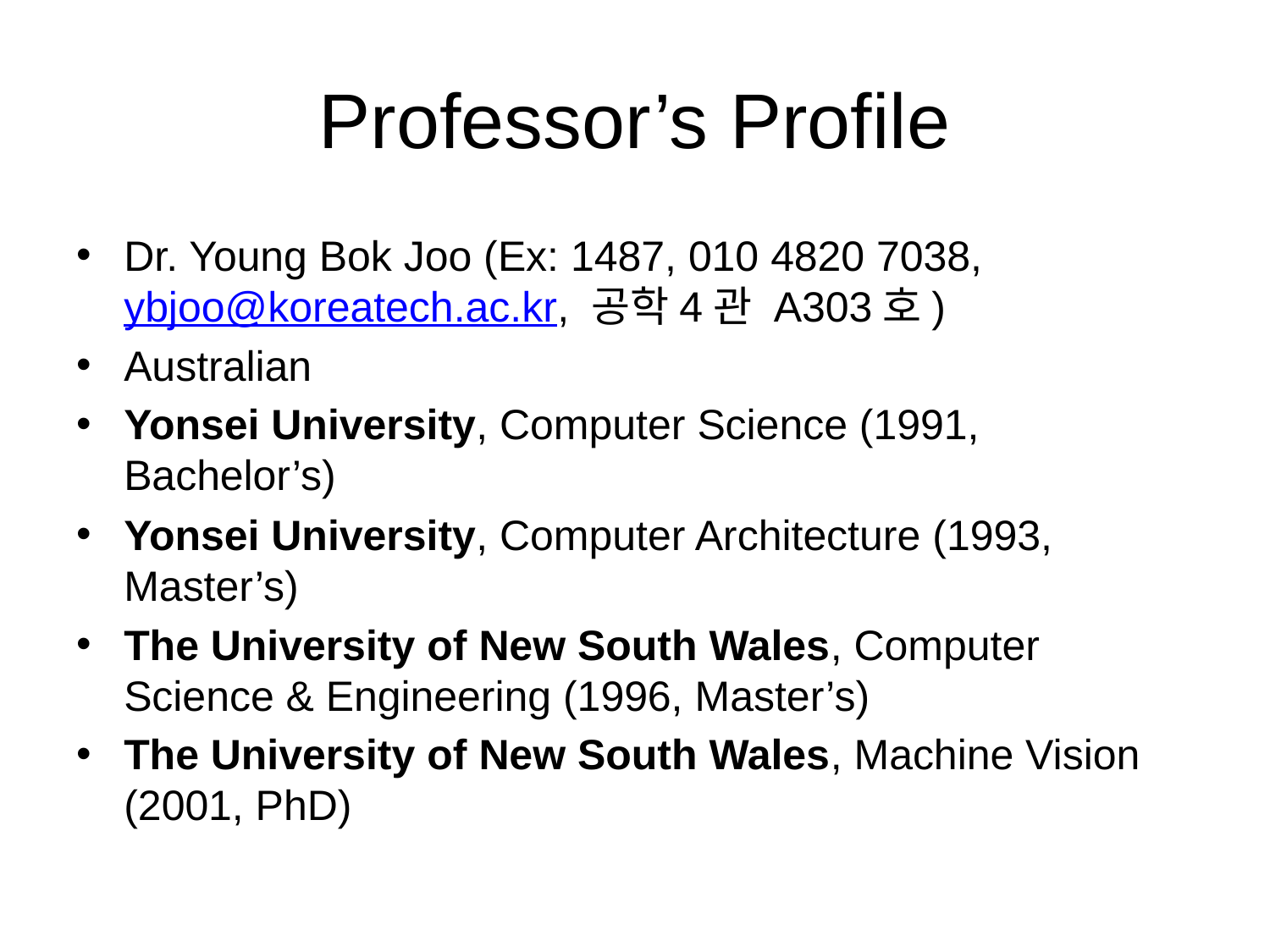

# Professor’s Profile
Dr. Young Bok Joo (Ex: 1487, 010 4820 7038, ybjoo@koreatech.ac.kr, 공학4관 A303호)
Australian
Yonsei University, Computer Science (1991, Bachelor’s)
Yonsei University, Computer Architecture (1993, Master’s)
The University of New South Wales, Computer Science & Engineering (1996, Master’s)
The University of New South Wales, Machine Vision (2001, PhD)